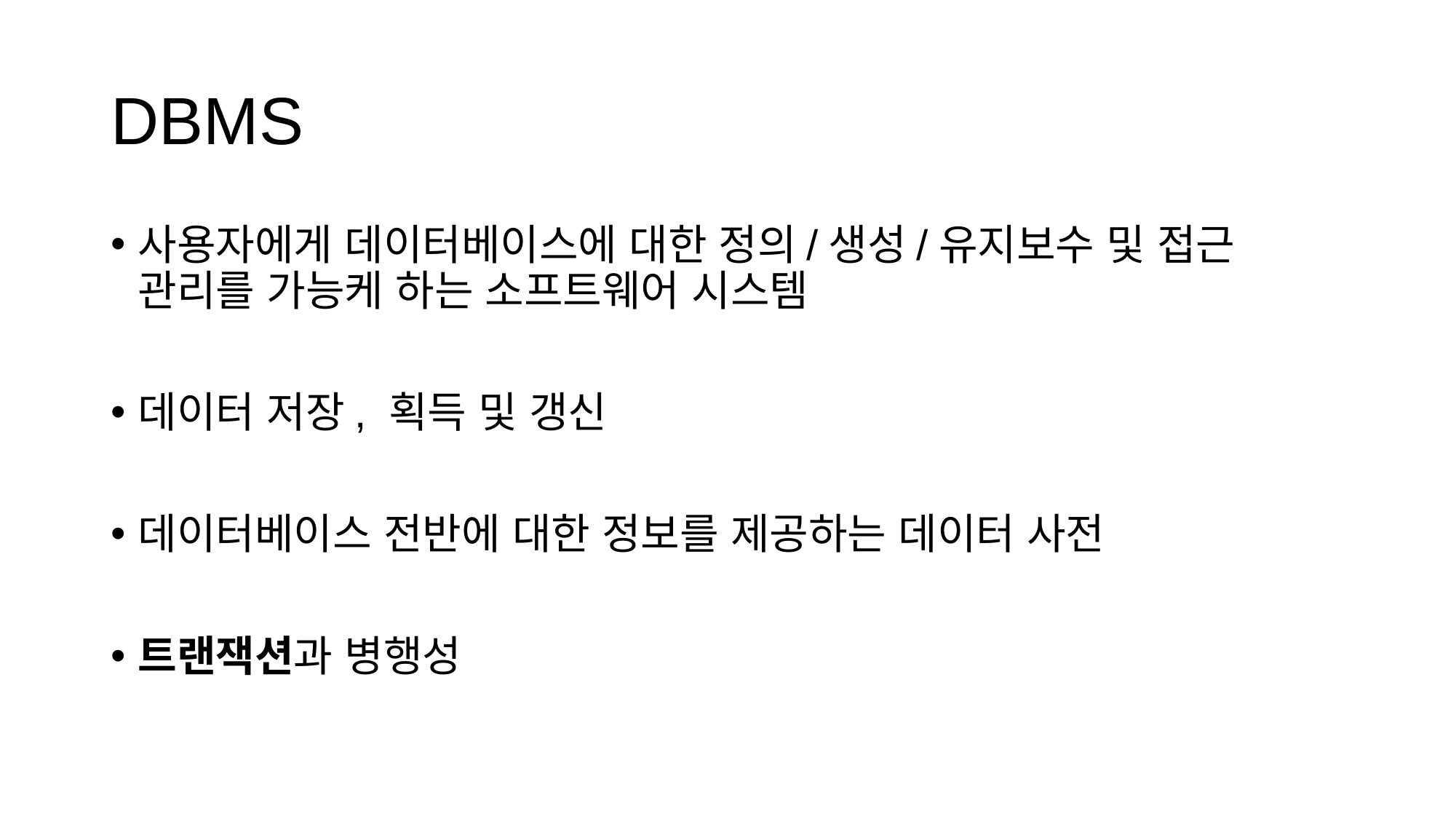

# DBMS
사용자에게 데이터베이스에 대한 정의/생성/유지보수 및 접근 관리를 가능케 하는 소프트웨어 시스템

데이터 저장, 획득 및 갱신

데이터베이스 전반에 대한 정보를 제공하는 데이터 사전

트랜잭션과 병행성